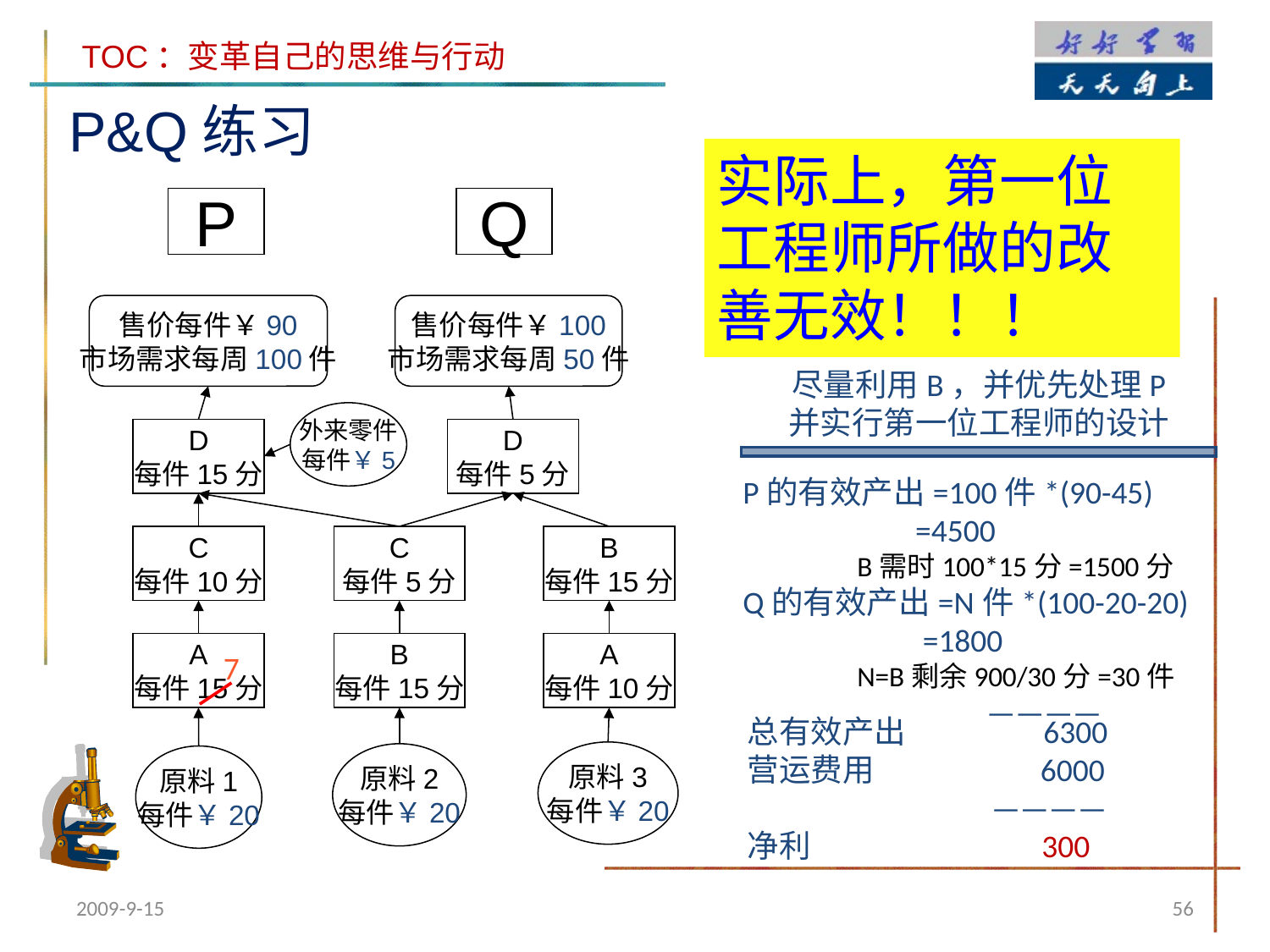

P&Q练习
实际上，第一位工程师所做的改善无效！！！
P
Q
售价每件￥90
市场需求每周100件
售价每件￥100
市场需求每周50件
外来零件
每件￥5
D
每件15分
D
每件5分
C
每件10分
C
每件5分
B
每件15分
A
每件15分
B
每件15分
A
每件10分
原料3
每件￥20
原料2
每件￥20
原料1
每件￥20
尽量利用B，并优先处理P
并实行第一位工程师的设计

P的有效产出=100件*(90-45)
                        =4500
                  B需时100*15分=1500分
Q的有效产出=N件*(100-20-20)
                         =1800
                  N=B剩余900/30分=30件
                                  ————
7

总有效产出                  6300
营运费用                      6000
                                  ————
净利                               300
2009-9-15
56